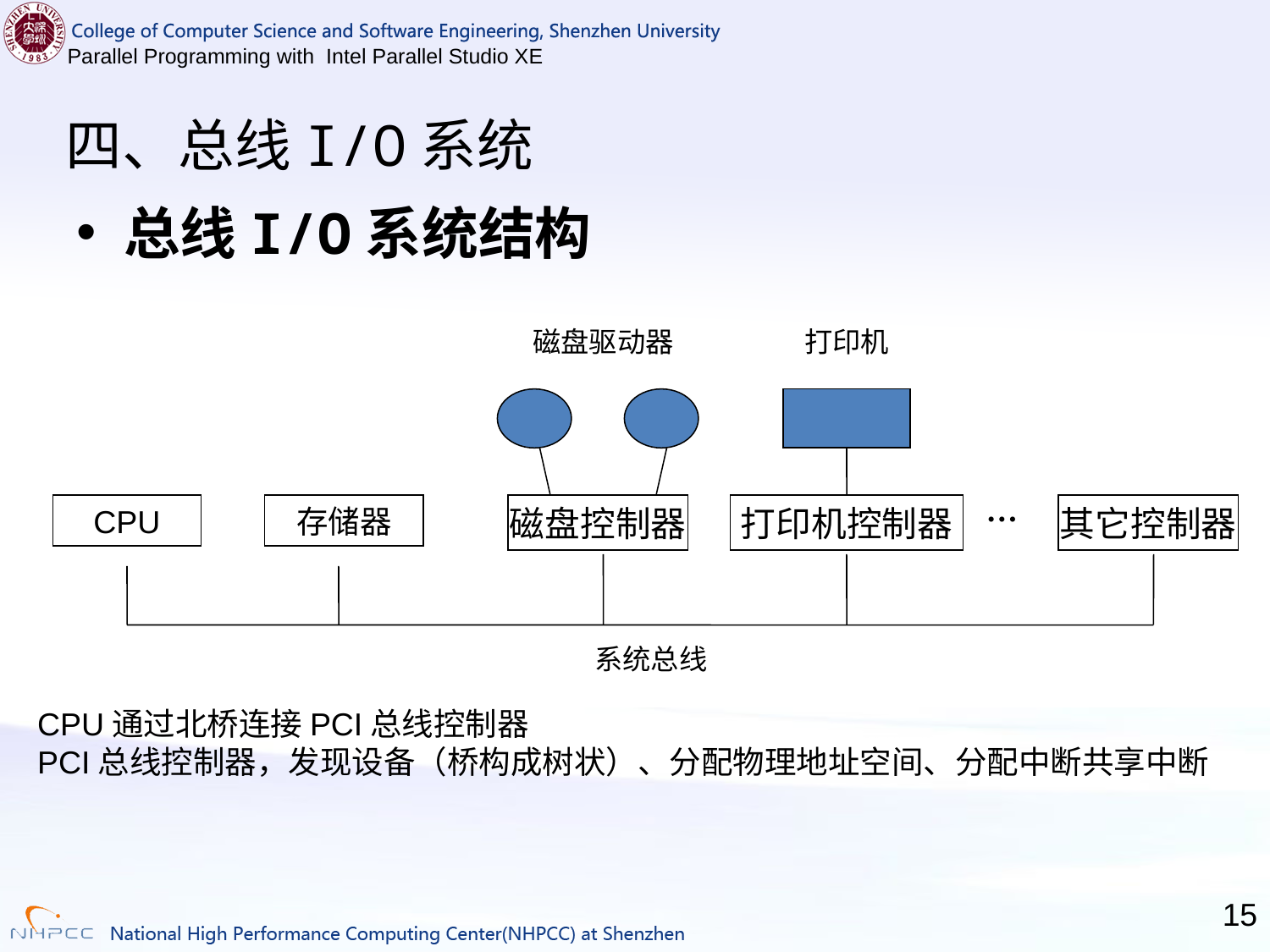

# 四、总线I/O系统
总线I/O系统结构
磁盘驱动器
打印机

…
CPU
存储器
磁盘控制器
打印机控制器
其它控制器

系统总线
CPU通过北桥连接PCI总线控制器
PCI总线控制器，发现设备（桥构成树状）、分配物理地址空间、分配中断共享中断
15